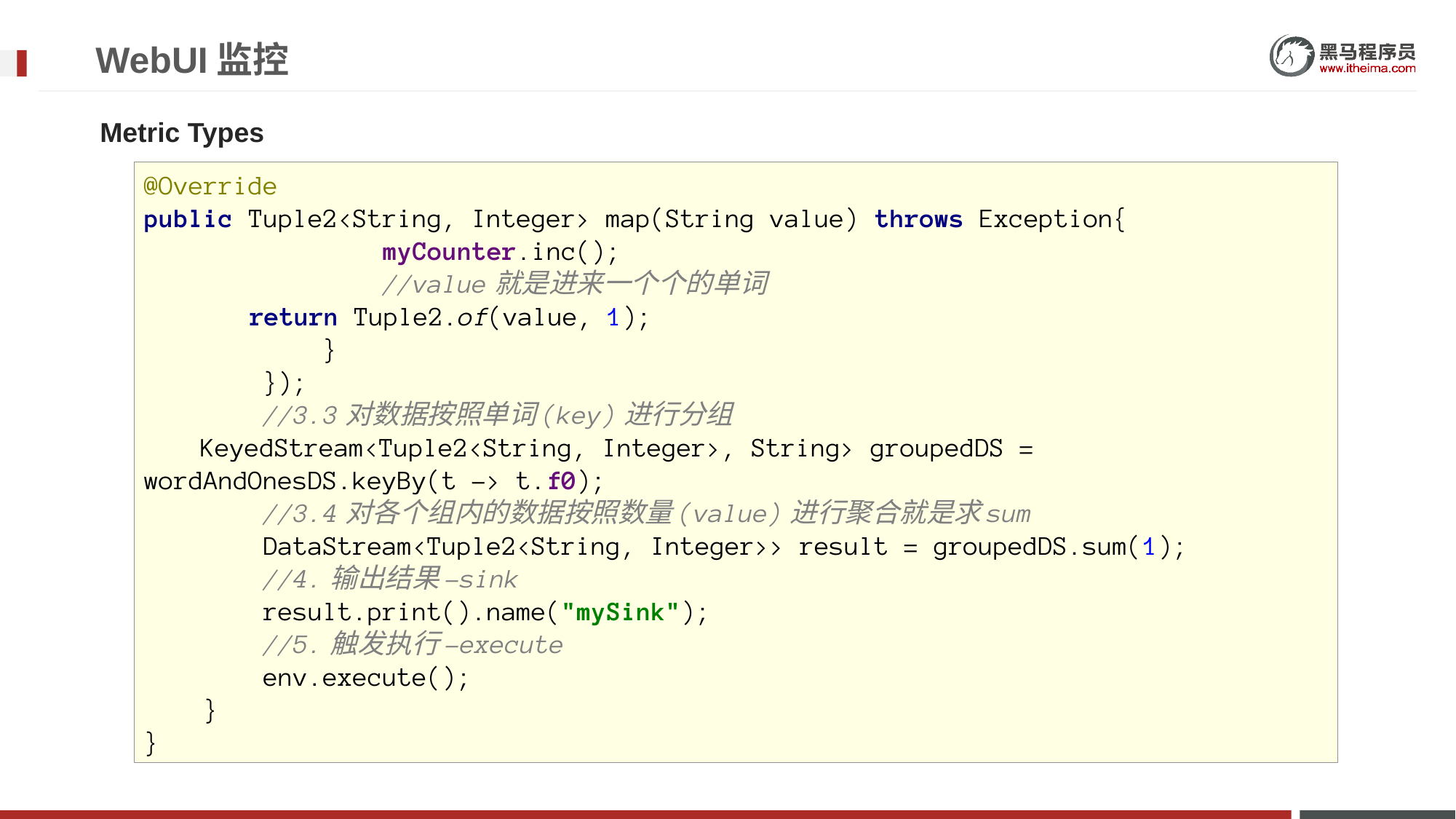

# WebUI监控
Metric Types
@Override
public Tuple2<String, Integer> map(String value) throws Exception{
                myCounter.inc();
                //value就是进来一个个的单词
                return Tuple2.of(value, 1);
            }
        });
        //3.3对数据按照单词(key)进行分组
        KeyedStream<Tuple2<String, Integer>, String> groupedDS = wordAndOnesDS.keyBy(t -> t.f0);
        //3.4对各个组内的数据按照数量(value)进行聚合就是求sum
        DataStream<Tuple2<String, Integer>> result = groupedDS.sum(1);
        //4.输出结果-sink
        result.print().name("mySink");
        //5.触发执行-execute
        env.execute();
    }
}